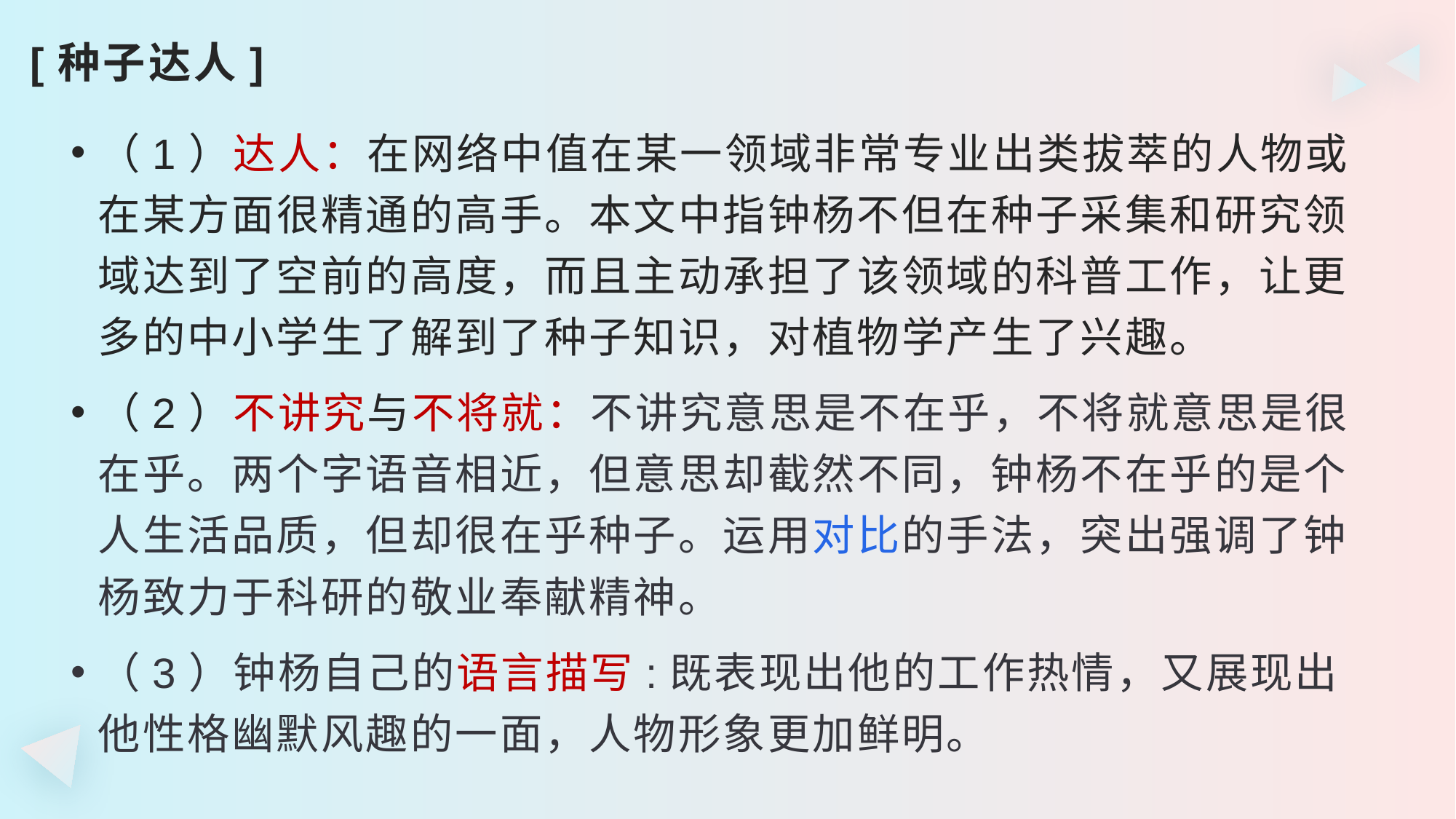

# [种子达人]
（1）达人：在网络中值在某一领域非常专业出类拔萃的人物或在某方面很精通的高手。本文中指钟杨不但在种子采集和研究领域达到了空前的高度，而且主动承担了该领域的科普工作，让更多的中小学生了解到了种子知识，对植物学产生了兴趣。
（2）不讲究与不将就：不讲究意思是不在乎，不将就意思是很在乎。两个字语音相近，但意思却截然不同，钟杨不在乎的是个人生活品质，但却很在乎种子。运用对比的手法，突出强调了钟杨致力于科研的敬业奉献精神。
（3）钟杨自己的语言描写:既表现出他的工作热情，又展现出他性格幽默风趣的一面，人物形象更加鲜明。